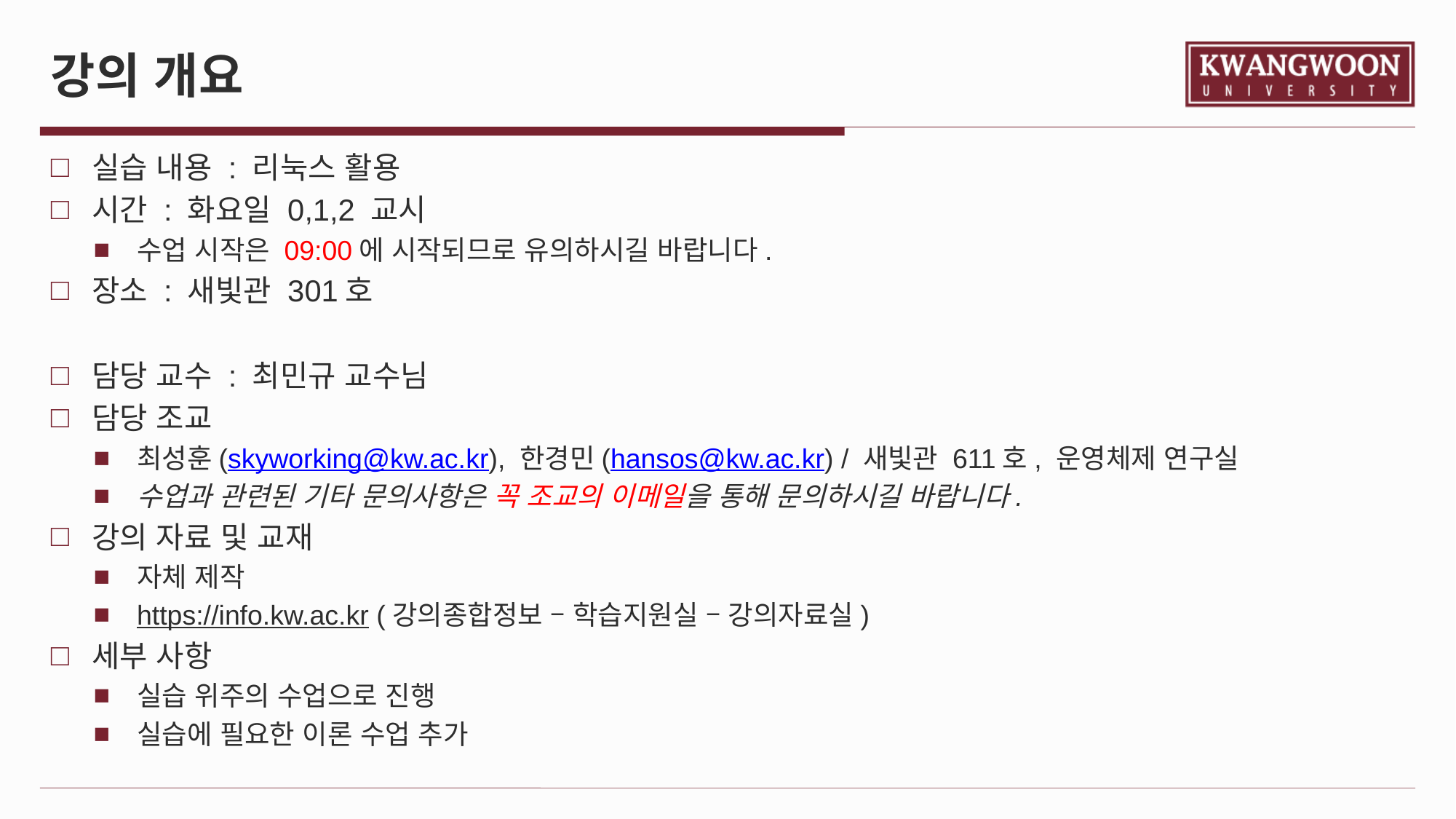

# 강의 개요
실습 내용 : 리눅스 활용
시간 : 화요일 0,1,2 교시
수업 시작은 09:00에 시작되므로 유의하시길 바랍니다.
장소 : 새빛관 301호

담당 교수 : 최민규 교수님
담당 조교
최성훈(skyworking@kw.ac.kr), 한경민(hansos@kw.ac.kr) / 새빛관 611호, 운영체제 연구실
수업과 관련된 기타 문의사항은 꼭 조교의 이메일을 통해 문의하시길 바랍니다.
강의 자료 및 교재
자체 제작
https://info.kw.ac.kr (강의종합정보 – 학습지원실 – 강의자료실)
세부 사항
실습 위주의 수업으로 진행
실습에 필요한 이론 수업 추가